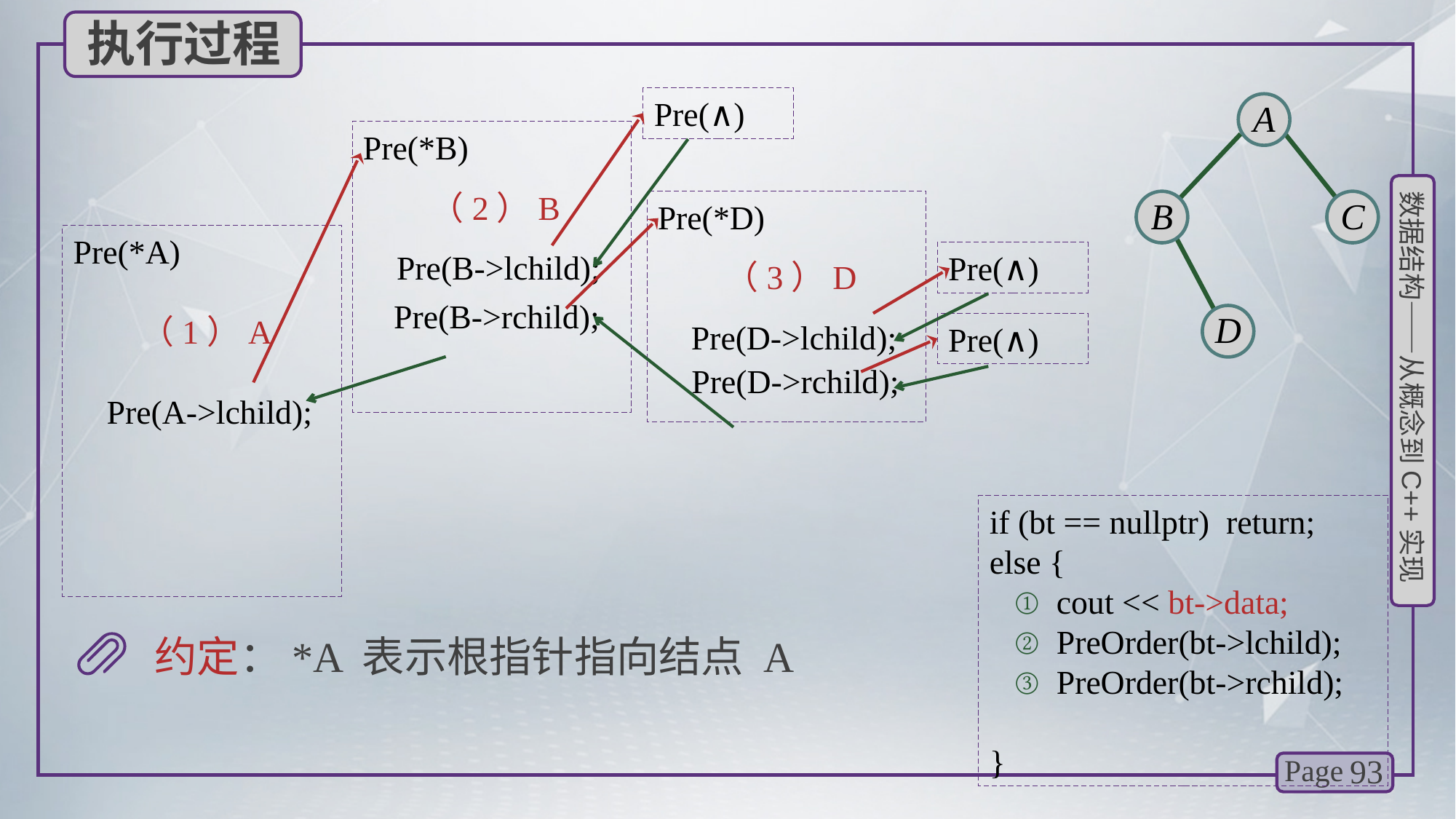

执行过程

Pre(∧)
A

B
C

D
Pre(*B)
        （2）B
    Pre(B->lchild);

Pre(*D)
        （3）D
    Pre(D->lchild);

Pre(*A)
        （1）A
    Pre(A->lchild);

Pre(∧)
Pre(B->rchild);
Pre(∧)
Pre(D->rchild);
if (bt == nullptr)  return;
else {
   ①  cout << bt->data;
   ②  PreOrder(bt->lchild);
   ③  PreOrder(bt->rchild);
}
约定：*A 表示根指针指向结点 A